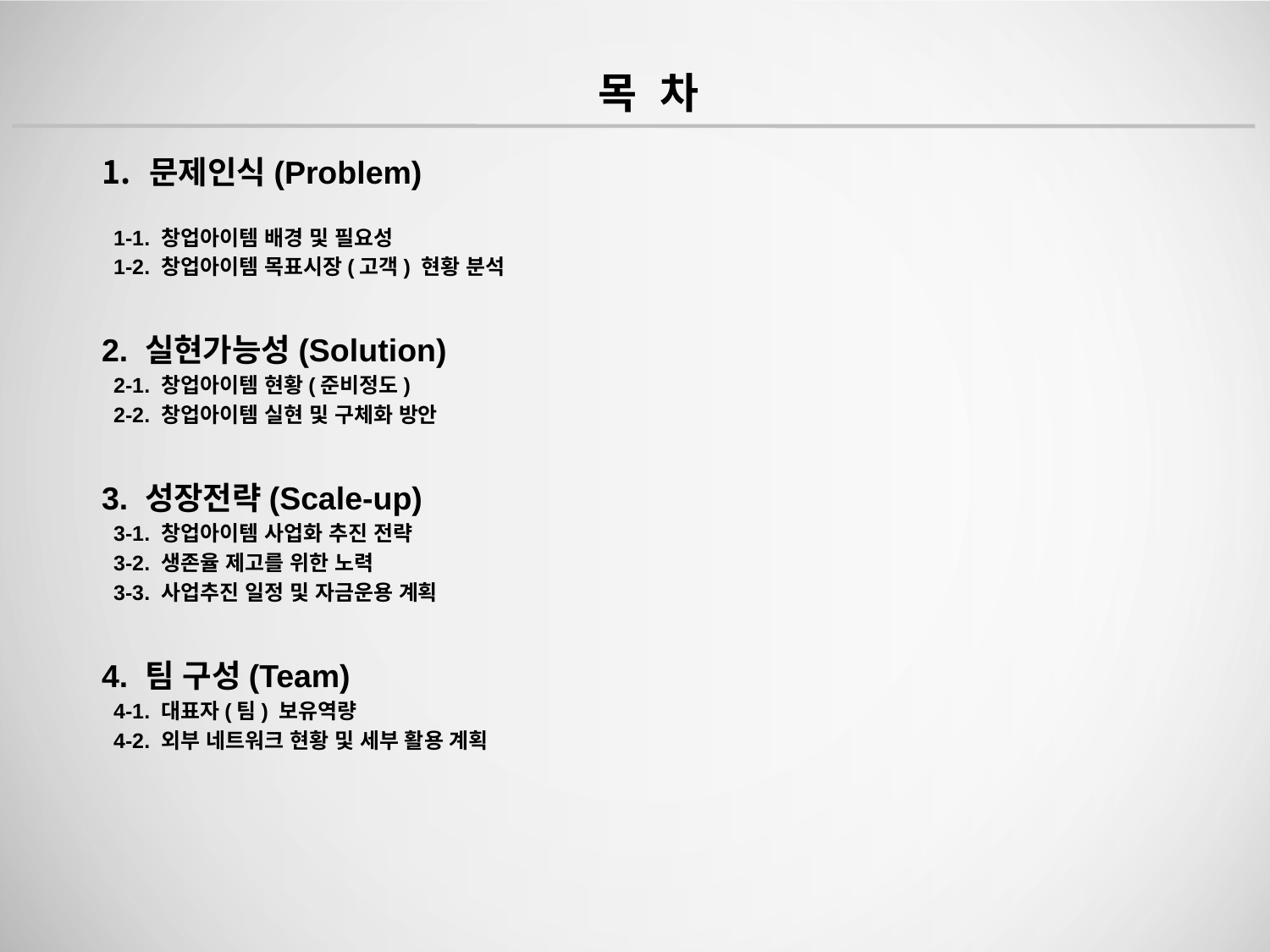

목  차
문제인식(Problem)

  1-1. 창업아이템 배경 및 필요성
  1-2. 창업아이템 목표시장(고객) 현황 분석

2. 실현가능성(Solution)
  2-1. 창업아이템 현황(준비정도)
  2-2. 창업아이템 실현 및 구체화 방안

3. 성장전략(Scale-up)
  3-1. 창업아이템 사업화 추진 전략
  3-2. 생존율 제고를 위한 노력
  3-3. 사업추진 일정 및 자금운용 계획

4. 팀 구성(Team)
  4-1. 대표자(팀) 보유역량
  4-2. 외부 네트워크 현황 및 세부 활용 계획